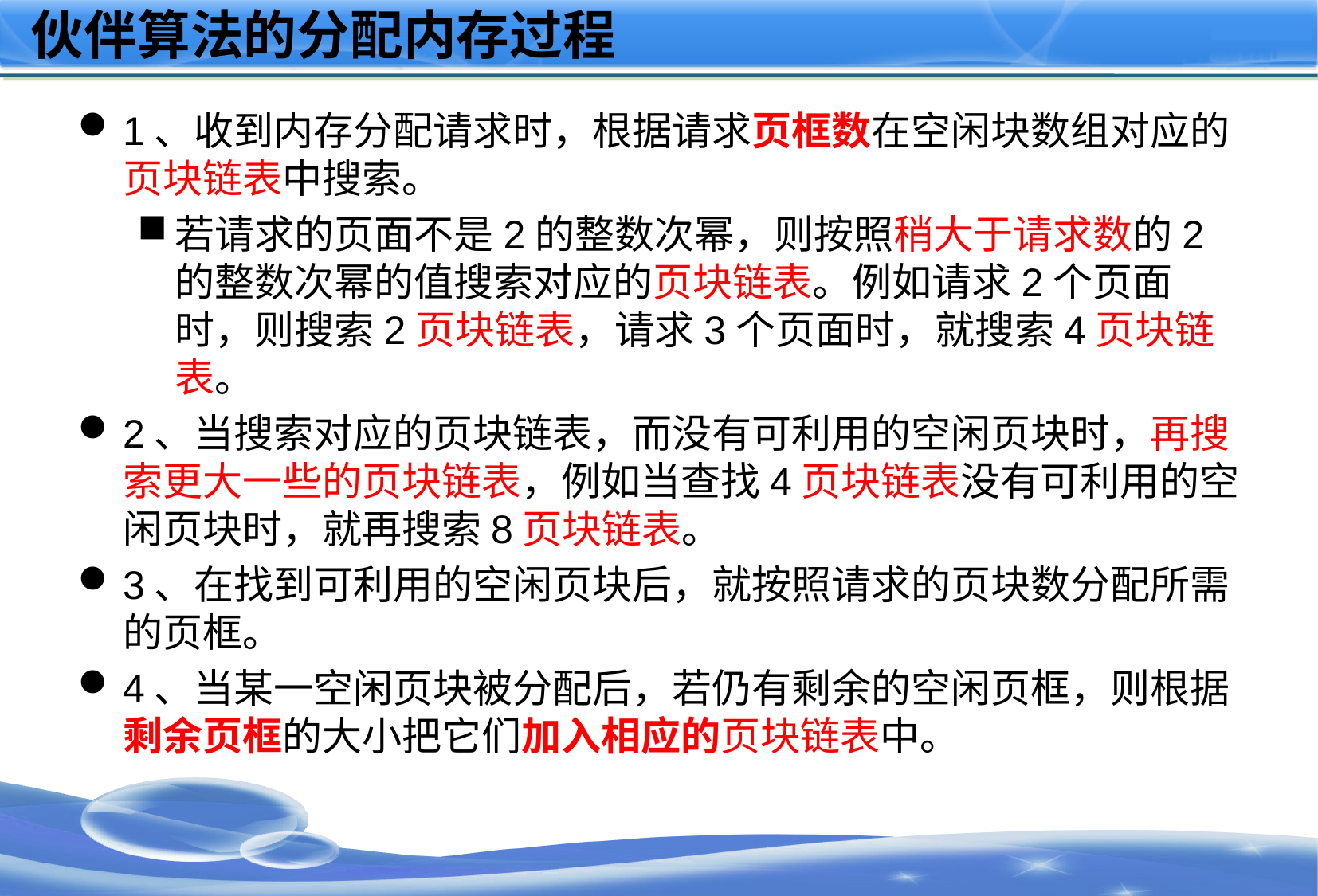

# 伙伴算法的分配内存过程
1、收到内存分配请求时，根据请求页框数在空闲块数组对应的页块链表中搜索。
若请求的页面不是2的整数次幂，则按照稍大于请求数的2的整数次幂的值搜索对应的页块链表。例如请求2个页面时，则搜索2页块链表，请求3个页面时，就搜索4页块链表。
2、当搜索对应的页块链表，而没有可利用的空闲页块时，再搜索更大一些的页块链表，例如当查找4页块链表没有可利用的空闲页块时，就再搜索8页块链表。
3、在找到可利用的空闲页块后，就按照请求的页块数分配所需的页框。
4、当某一空闲页块被分配后，若仍有剩余的空闲页框，则根据剩余页框的大小把它们加入相应的页块链表中。